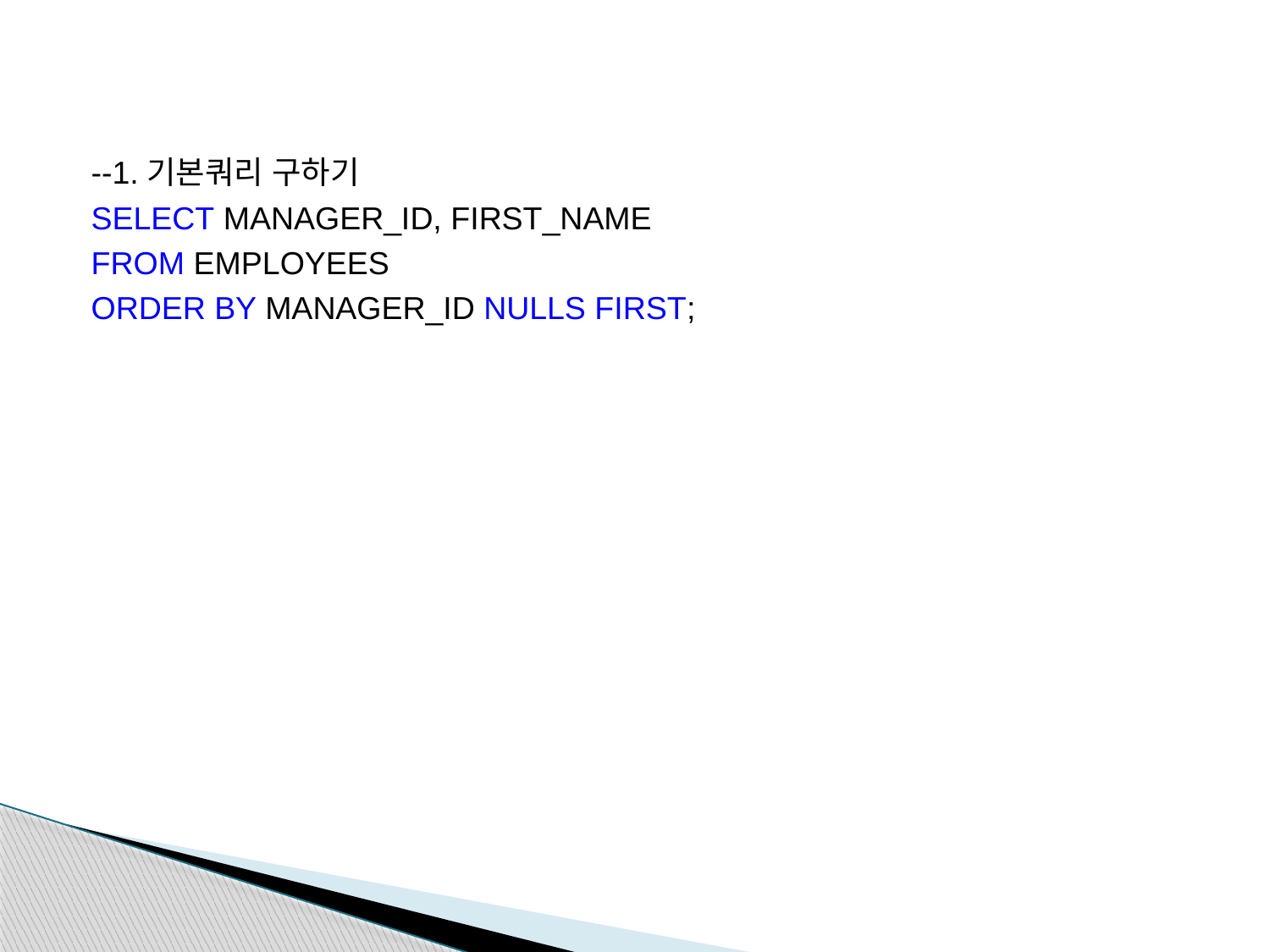

--1.기본쿼리 구하기
SELECT MANAGER_ID, FIRST_NAME
FROM EMPLOYEES
ORDER BY MANAGER_ID NULLS FIRST;